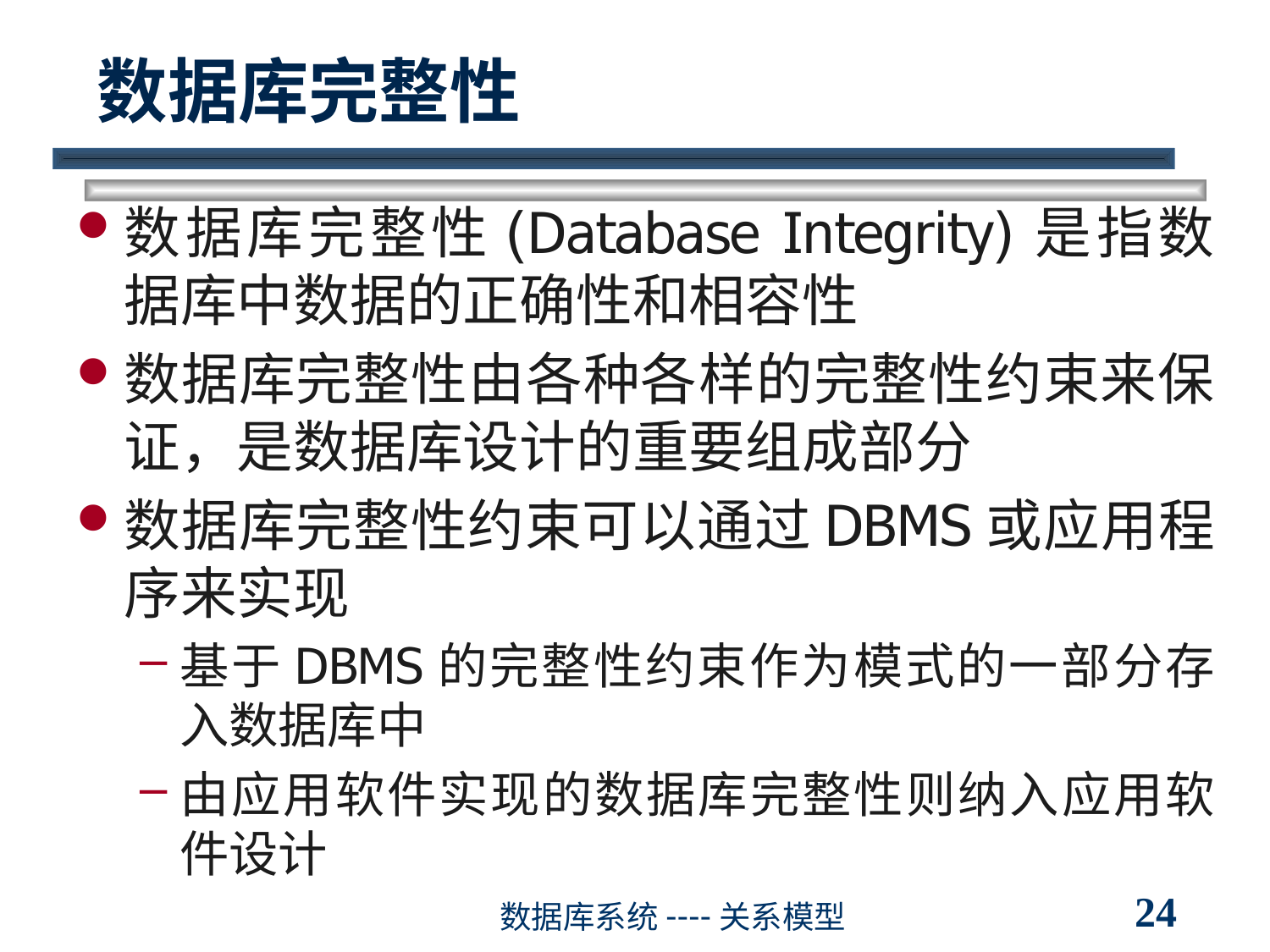

# 数据库完整性
数据库完整性(Database Integrity)是指数据库中数据的正确性和相容性
数据库完整性由各种各样的完整性约束来保证，是数据库设计的重要组成部分
数据库完整性约束可以通过DBMS或应用程序来实现
基于DBMS的完整性约束作为模式的一部分存入数据库中
由应用软件实现的数据库完整性则纳入应用软件设计
24
数据库系统----关系模型